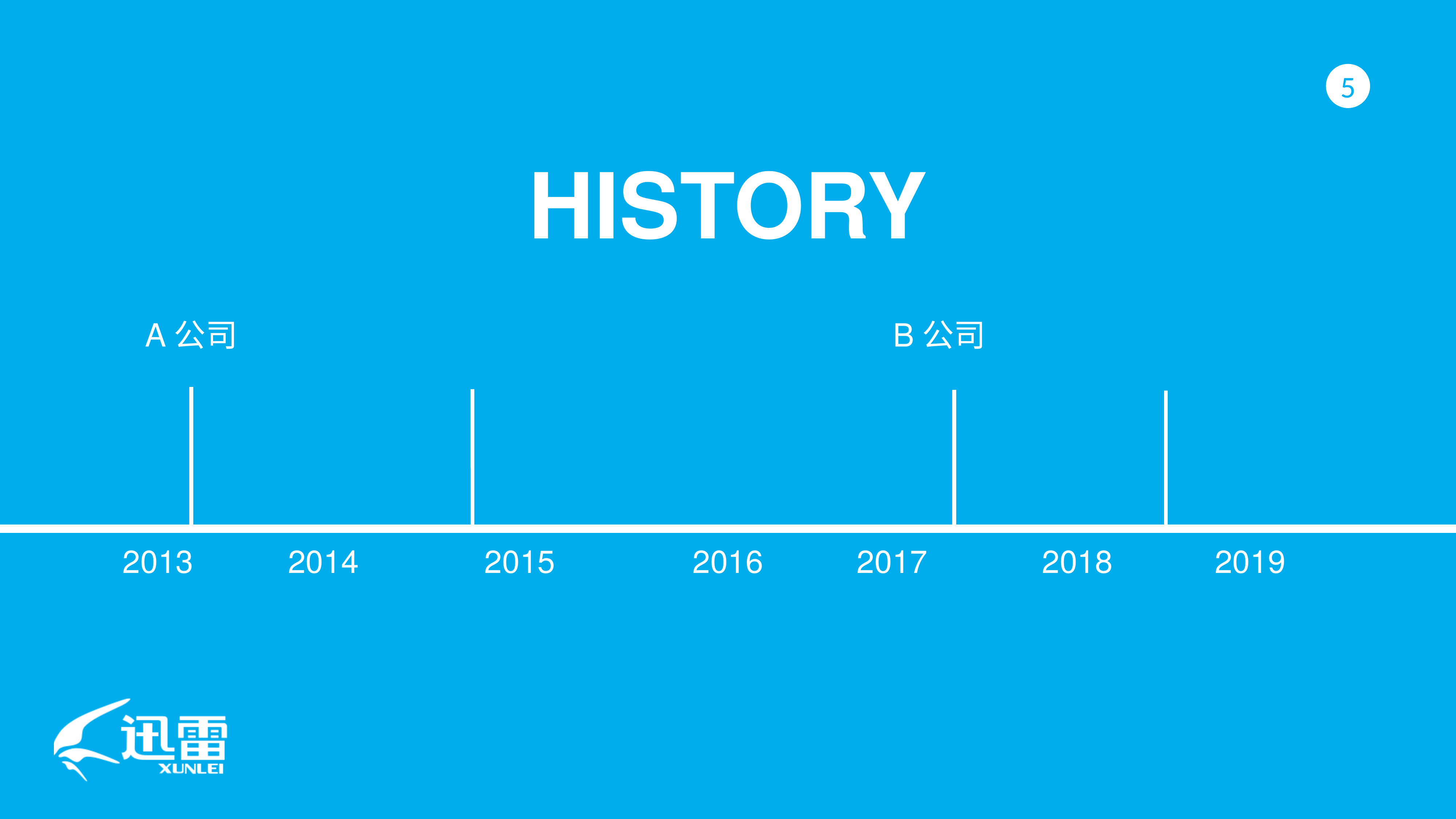

5
HISTORY
A公司
B公司

2013
2014
2015
2016
2017
2018
2019